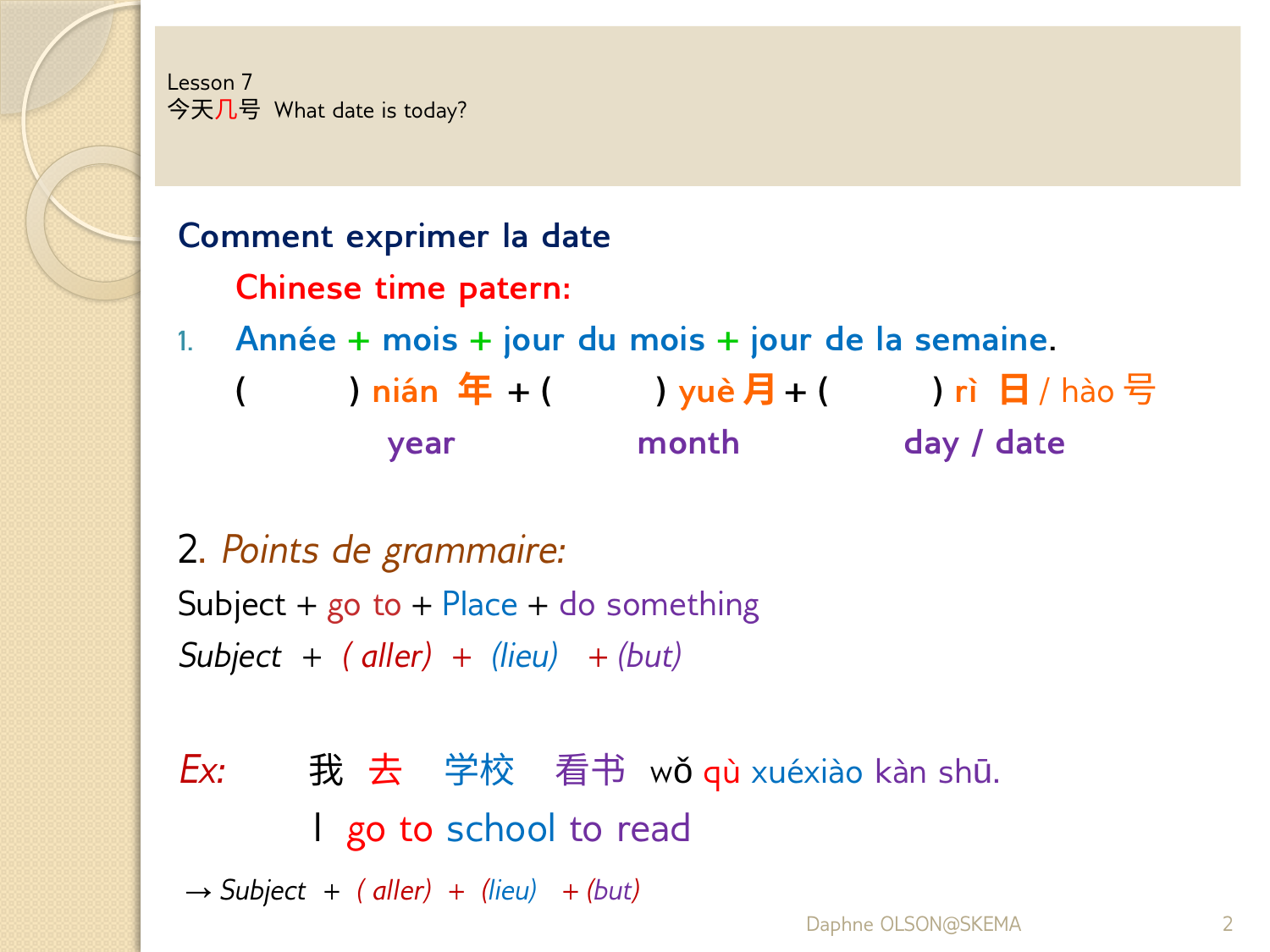

# Lesson 7 今天几号  What date is today?
Comment exprimer la date
     Chinese time patern:
Année + mois + jour du mois + jour de la semaine.
     (         ) nián 年 + (         ) yuè月+ (         ) rì 日/ hào号
                  year	            month              day / date

2. Points de grammaire:
Subject + go to + Place + do something
Subject  +  ( aller)  +  (lieu)   + (but)

Ex:      我   去     学校     看书  wǒ qù xuéxiào kàn shū.
	        I  go to school to read
→Subject  +  ( aller)  +  (lieu)   + (but)

Daphne OLSON@SKEMA
2